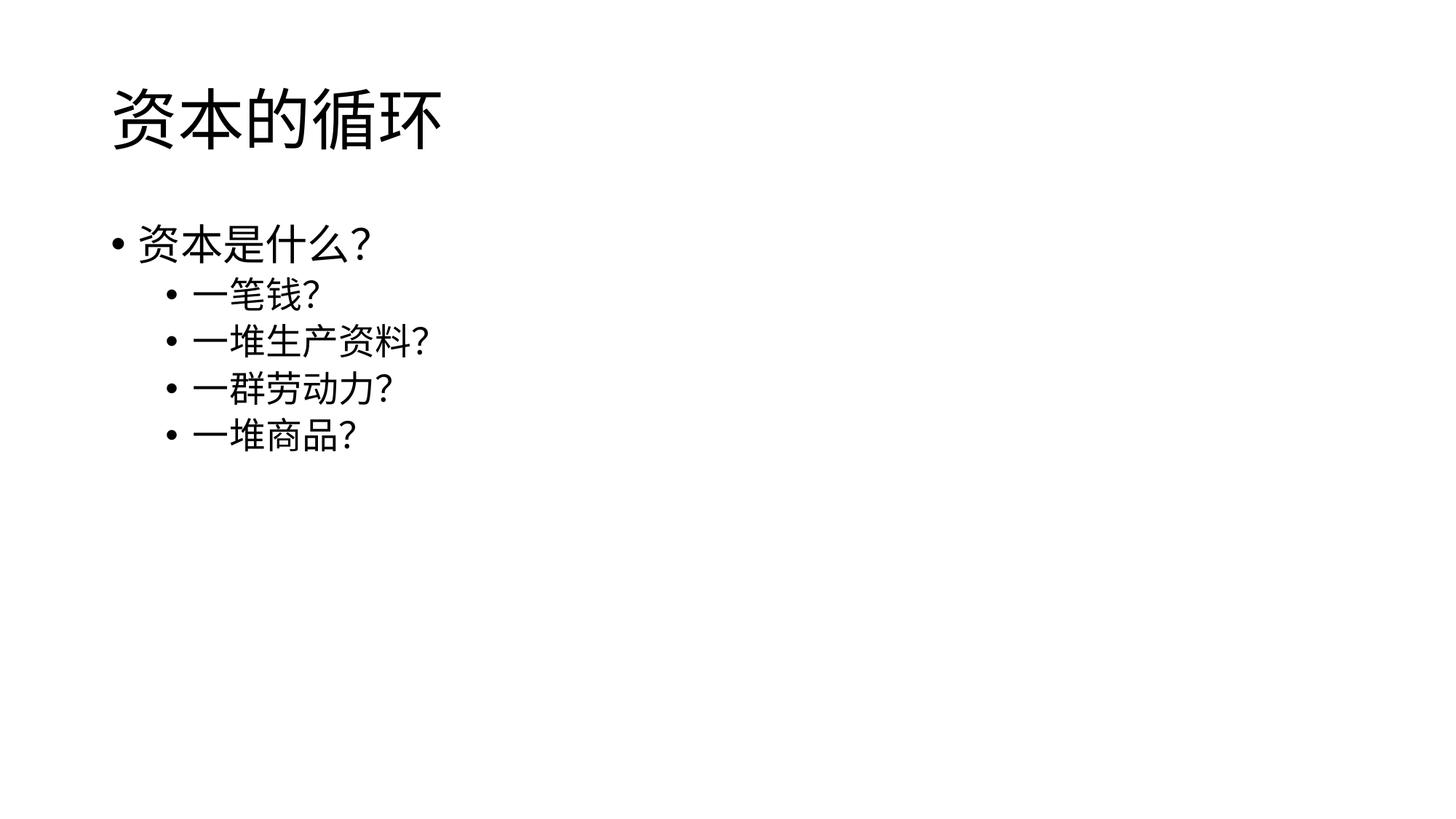

# 资本的循环
资本是什么？
一笔钱？
一堆生产资料？
一群劳动力？
一堆商品？